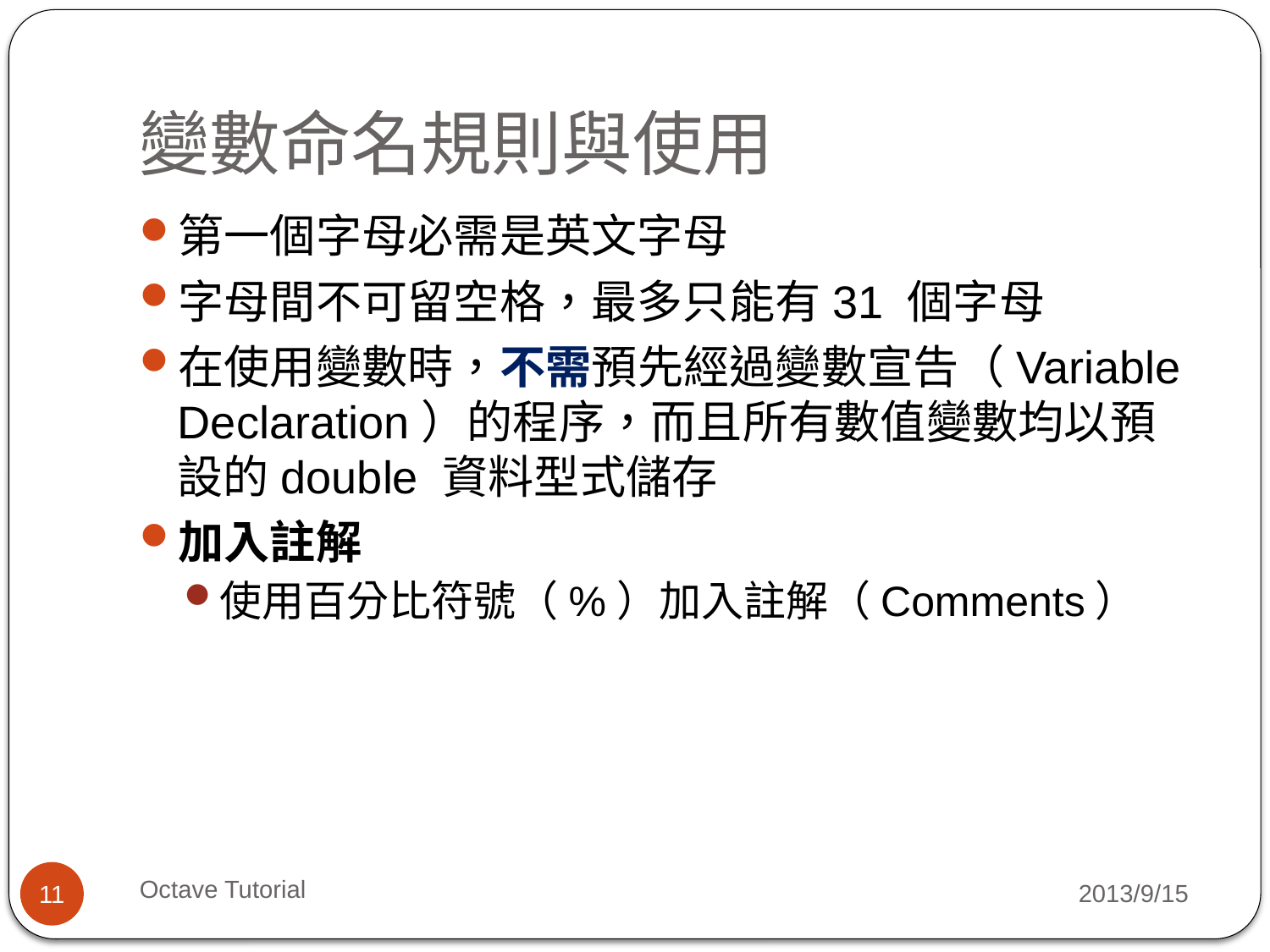

# 變數命名規則與使用
第一個字母必需是英文字母
字母間不可留空格，最多只能有31 個字母
在使用變數時，不需預先經過變數宣告（Variable Declaration）的程序，而且所有數值變數均以預設的double 資料型式儲存
加入註解
使用百分比符號（%）加入註解（Comments）
Octave Tutorial
2013/9/15
11